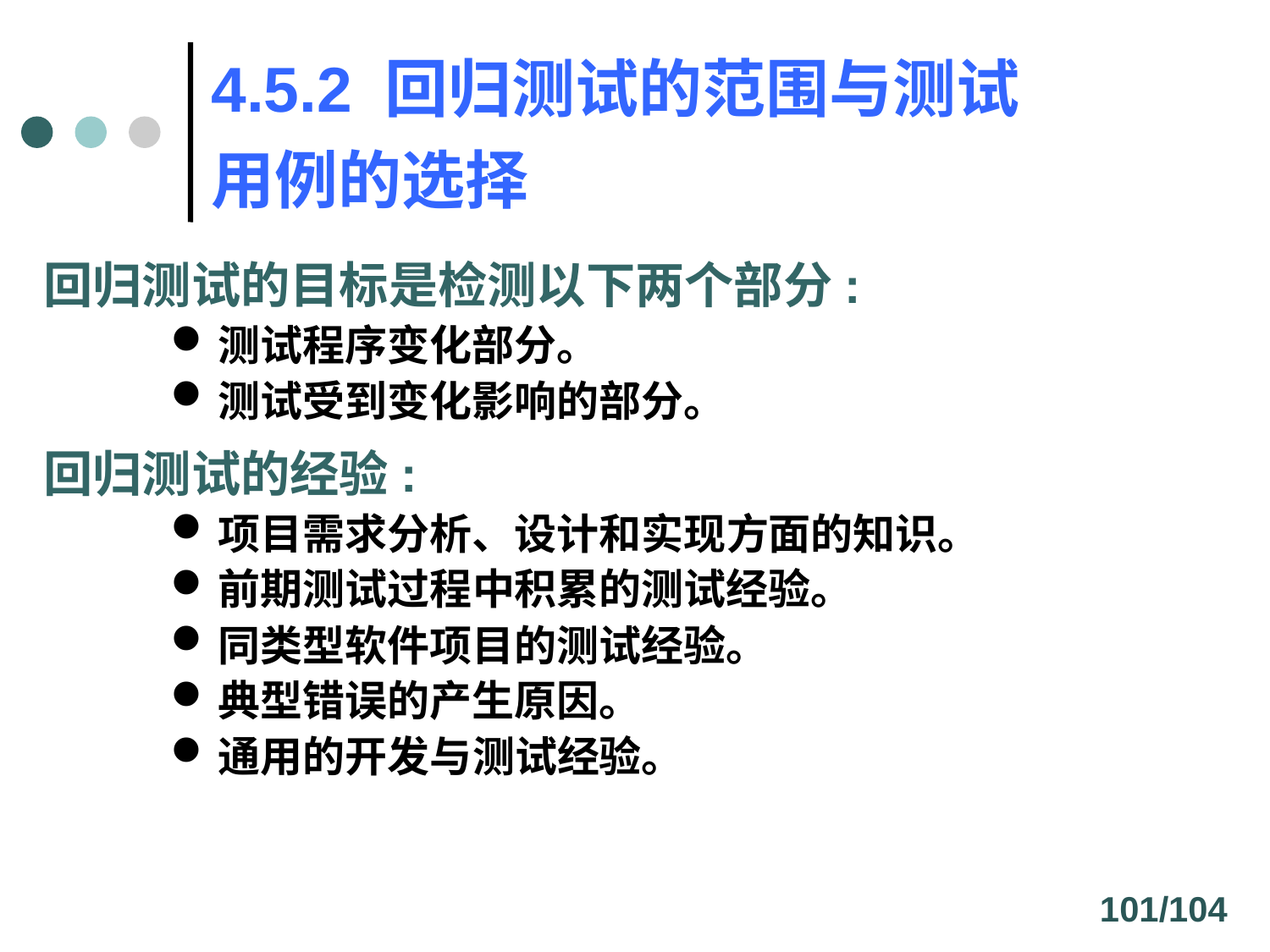

# 4.5.2 回归测试的范围与测试用例的选择
回归测试的目标是检测以下两个部分:
测试程序变化部分。
测试受到变化影响的部分。
回归测试的经验:
项目需求分析、设计和实现方面的知识。
前期测试过程中积累的测试经验。
同类型软件项目的测试经验。
典型错误的产生原因。
通用的开发与测试经验。
101/104